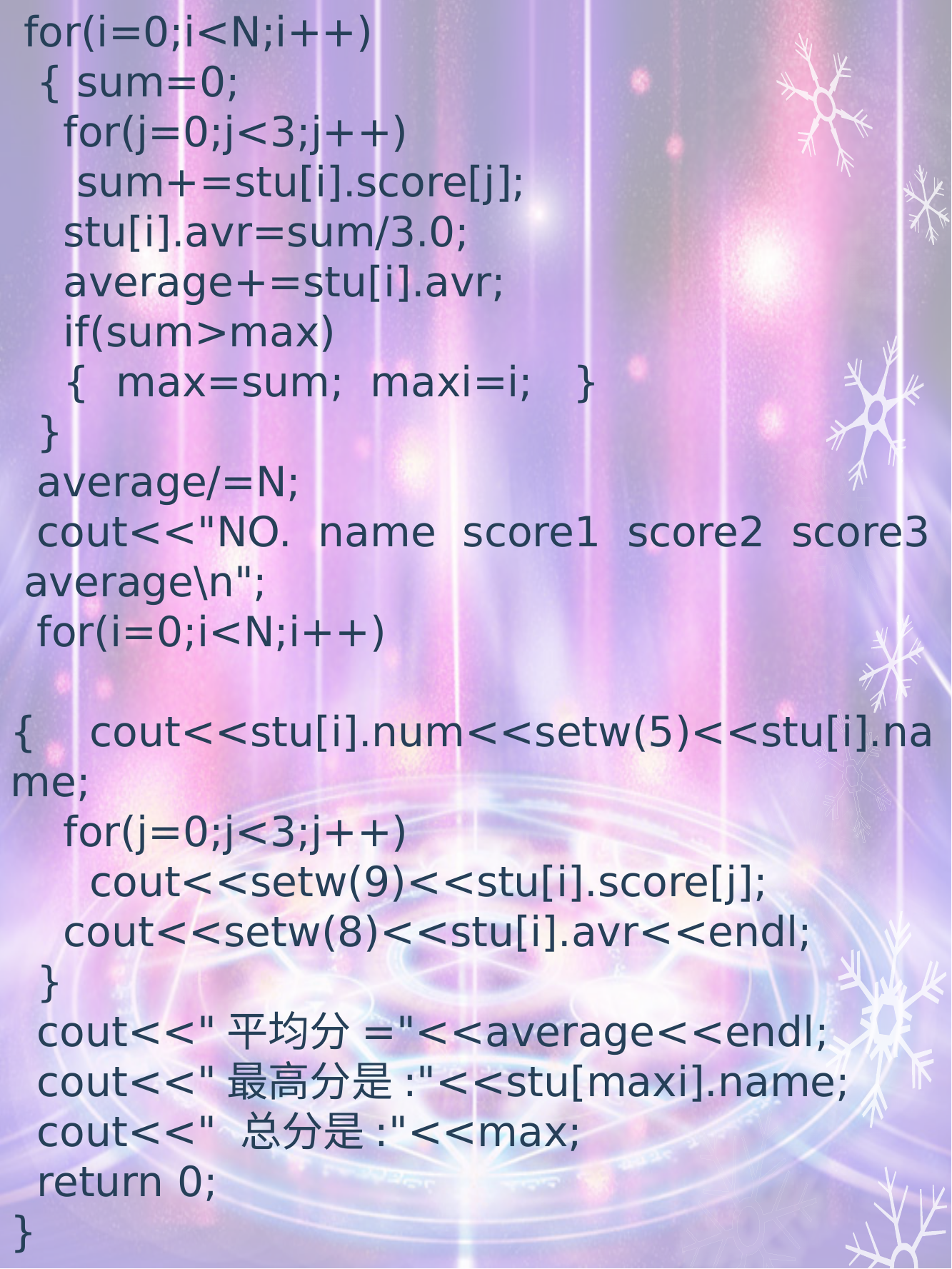

for(i=0;i<N;i++)
  { sum=0;
    for(j=0;j<3;j++)
     sum+=stu[i].score[j];
    stu[i].avr=sum/3.0;
    average+=stu[i].avr;
    if(sum>max)
    {  max=sum;  maxi=i;   }
  }
  average/=N;
  cout<<"NO.  name  score1  score2  score3  average\n";
  for(i=0;i<N;i++)
  {    cout<<stu[i].num<<setw(5)<<stu[i].name;
    for(j=0;j<3;j++)
      cout<<setw(9)<<stu[i].score[j];
    cout<<setw(8)<<stu[i].avr<<endl;
  }
  cout<<"平均分="<<average<<endl;
  cout<<"最高分是:"<<stu[maxi].name;
  cout<<" 总分是:"<<max;
  return 0;
}